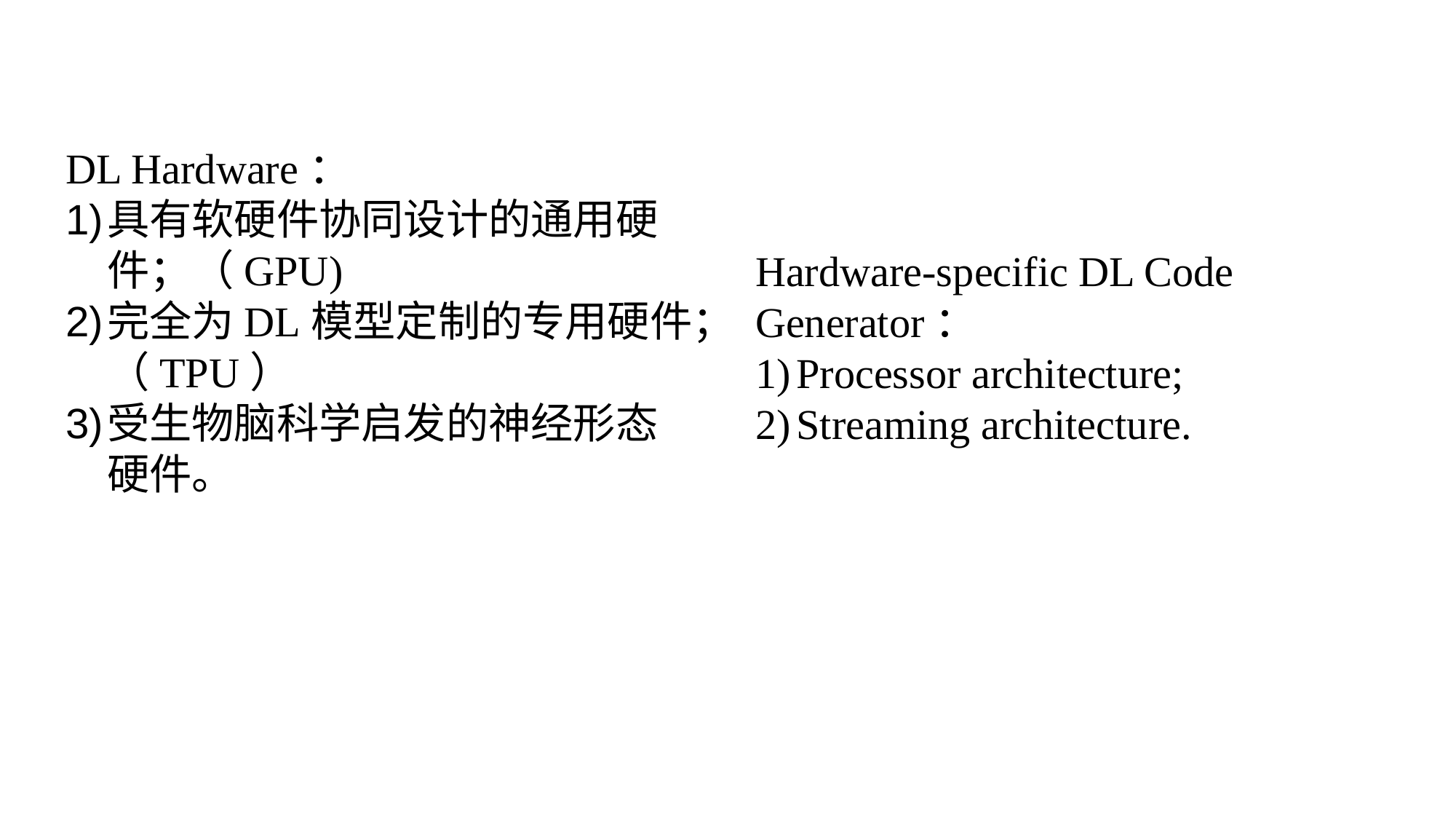

DL Hardware：
具有软硬件协同设计的通用硬件；（GPU)
完全为DL模型定制的专用硬件；（TPU）
受生物脑科学启发的神经形态硬件。
Hardware-specific DL Code Generator：
Processor architecture;
Streaming architecture.